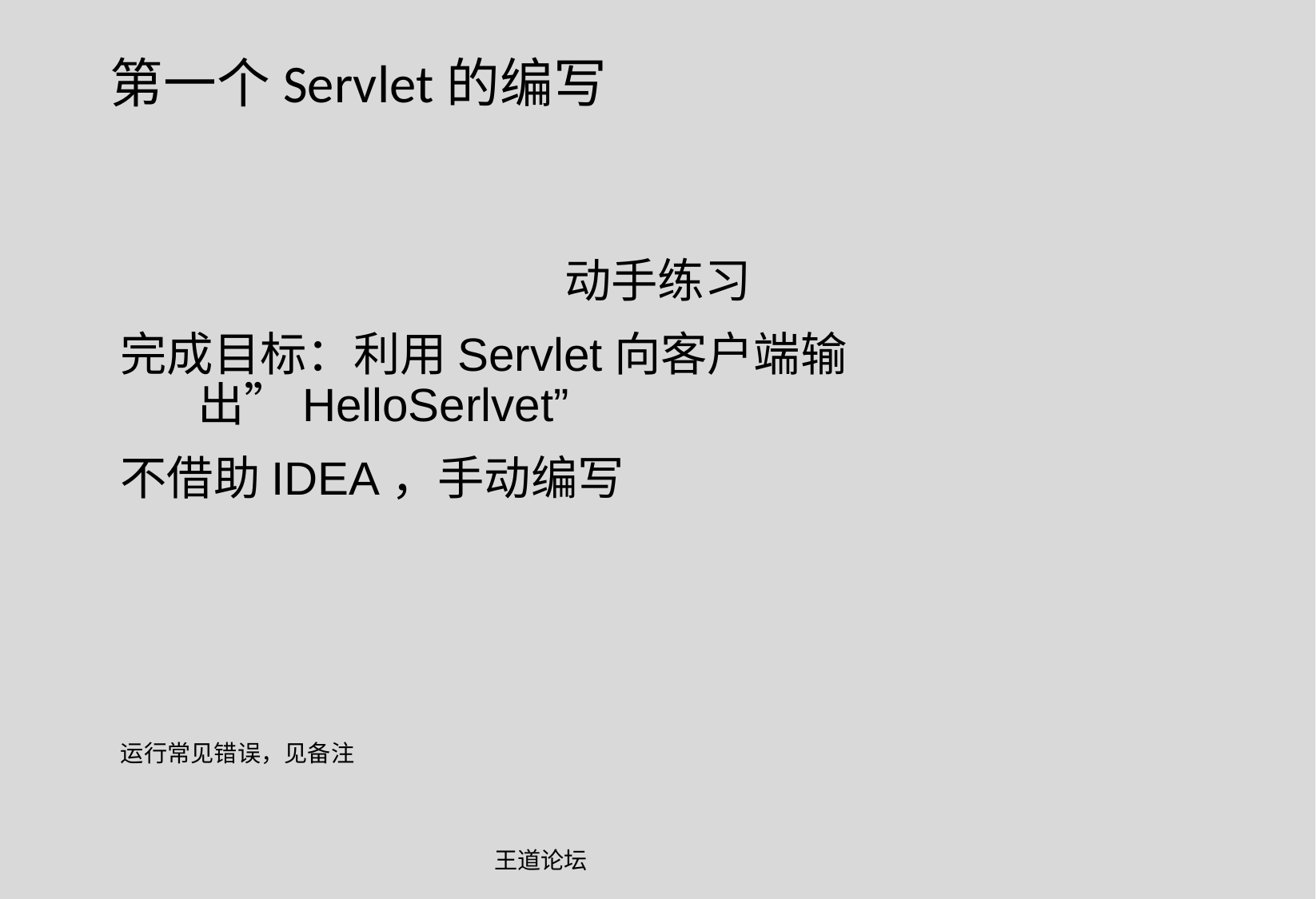

第一个Servlet的编写
动手练习
完成目标：利用Servlet向客户端输出”HelloSerlvet”
不借助IDEA，手动编写

运行常见错误，见备注
王道论坛